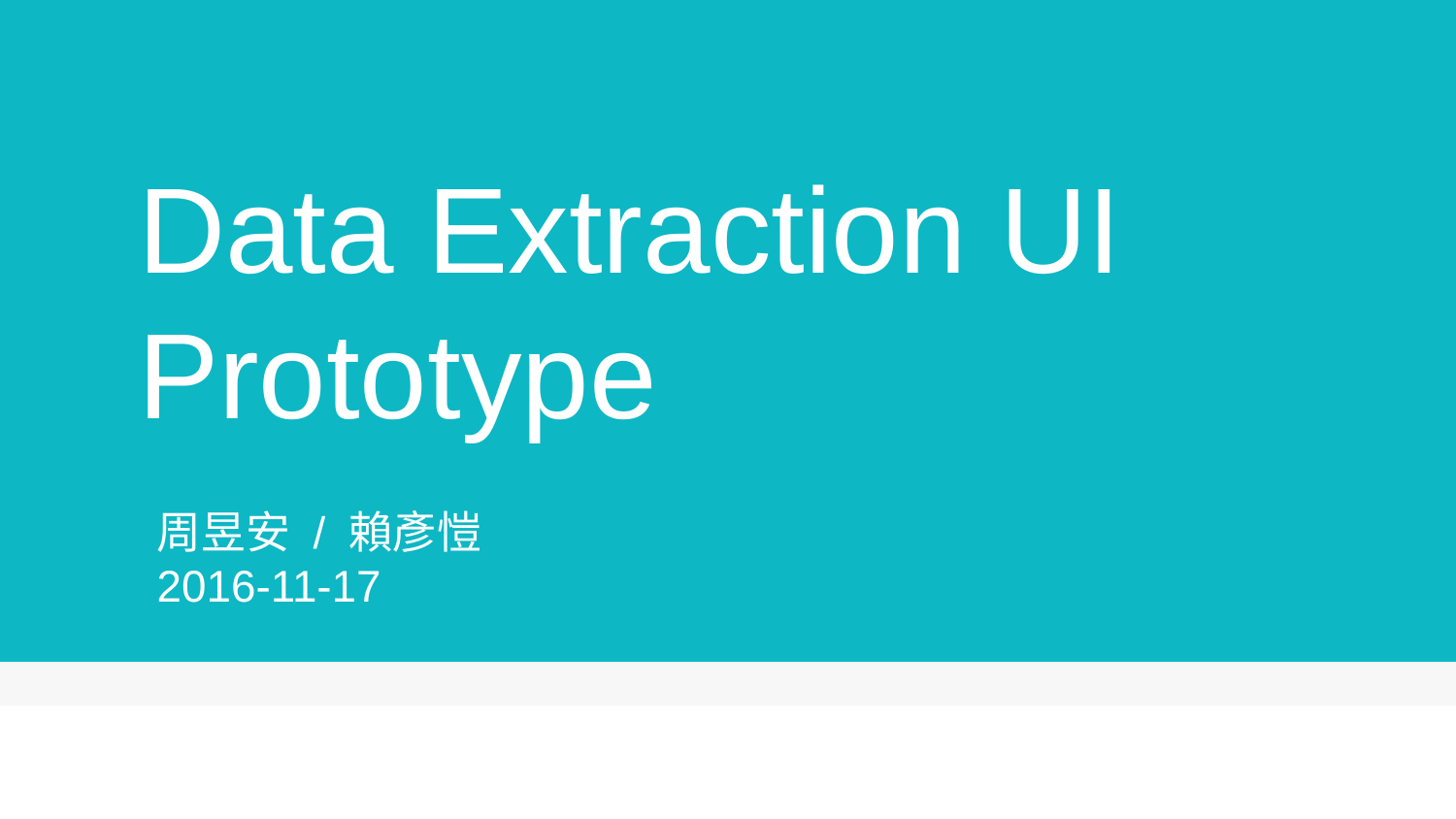

# Data Extraction UI
Prototype
周昱安 / 賴彥愷
2016-11-17